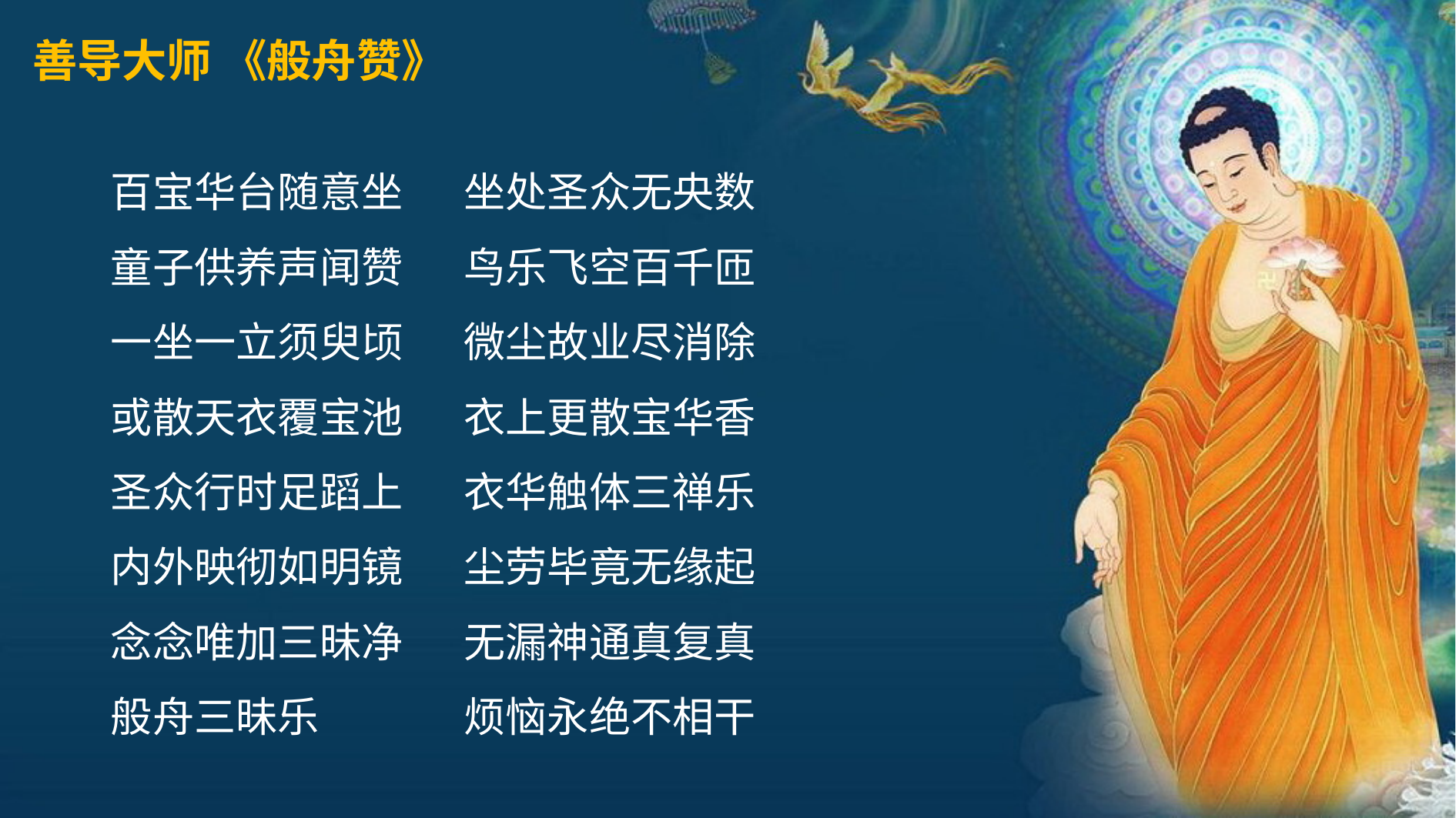

善导大师 《般舟赞》
百宝华台随意坐  　坐处圣众无央数
童子供养声闻赞　  鸟乐飞空百千匝
一坐一立须臾顷　  微尘故业尽消除
或散天衣覆宝池　  衣上更散宝华香
圣众行时足蹈上  　衣华触体三禅乐
内外映彻如明镜　  尘劳毕竟无缘起
念念唯加三昧净　  无漏神通真复真
般舟三昧乐　　　  烦恼永绝不相干